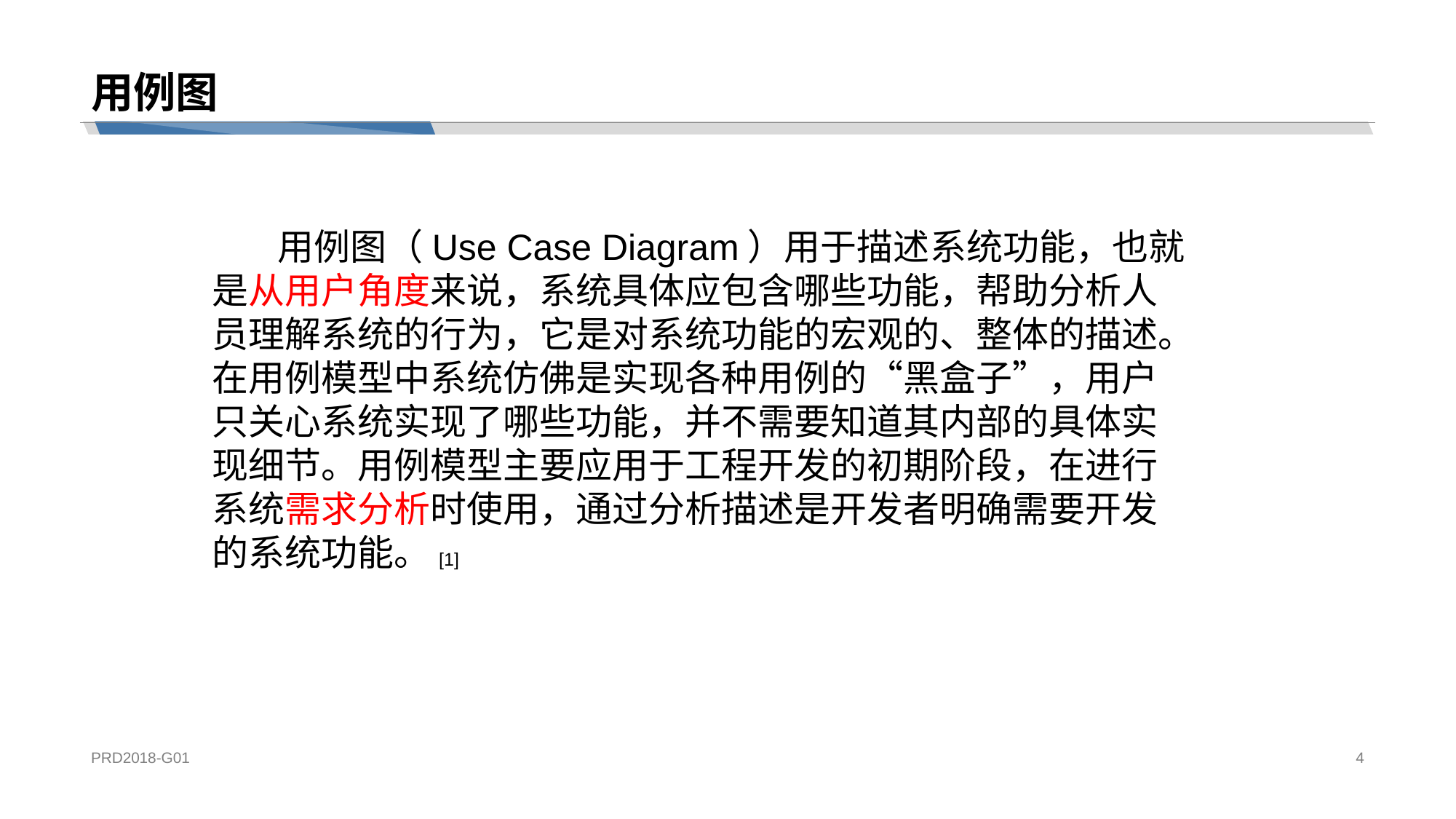

# 用例图
       用例图（Use Case Diagram）用于描述系统功能，也就是从用户角度来说，系统具体应包含哪些功能，帮助分析人员理解系统的行为，它是对系统功能的宏观的、整体的描述。在用例模型中系统仿佛是实现各种用例的“黑盒子”，用户只关心系统实现了哪些功能，并不需要知道其内部的具体实现细节。用例模型主要应用于工程开发的初期阶段，在进行系统需求分析时使用，通过分析描述是开发者明确需要开发的系统功能。[1]
PRD2018-G01
4